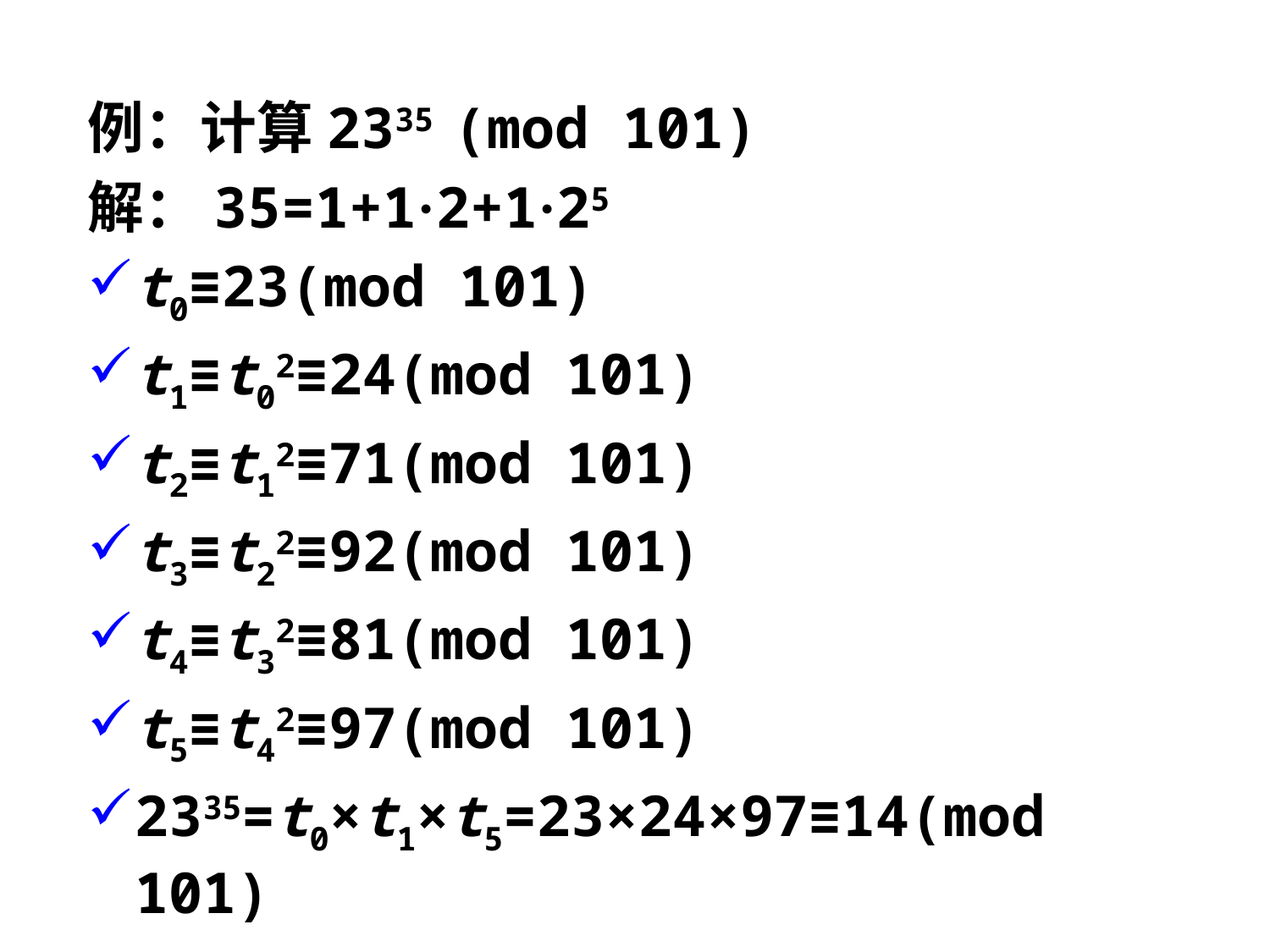

例：计算2335 (mod 101)
解：35=1+1·2+1·25
t0≡23(mod 101)
t1≡t02≡24(mod 101)
t2≡t12≡71(mod 101)
t3≡t22≡92(mod 101)
t4≡t32≡81(mod 101)
t5≡t42≡97(mod 101)
2335=t0×t1×t5=23×24×97≡14(mod 101)